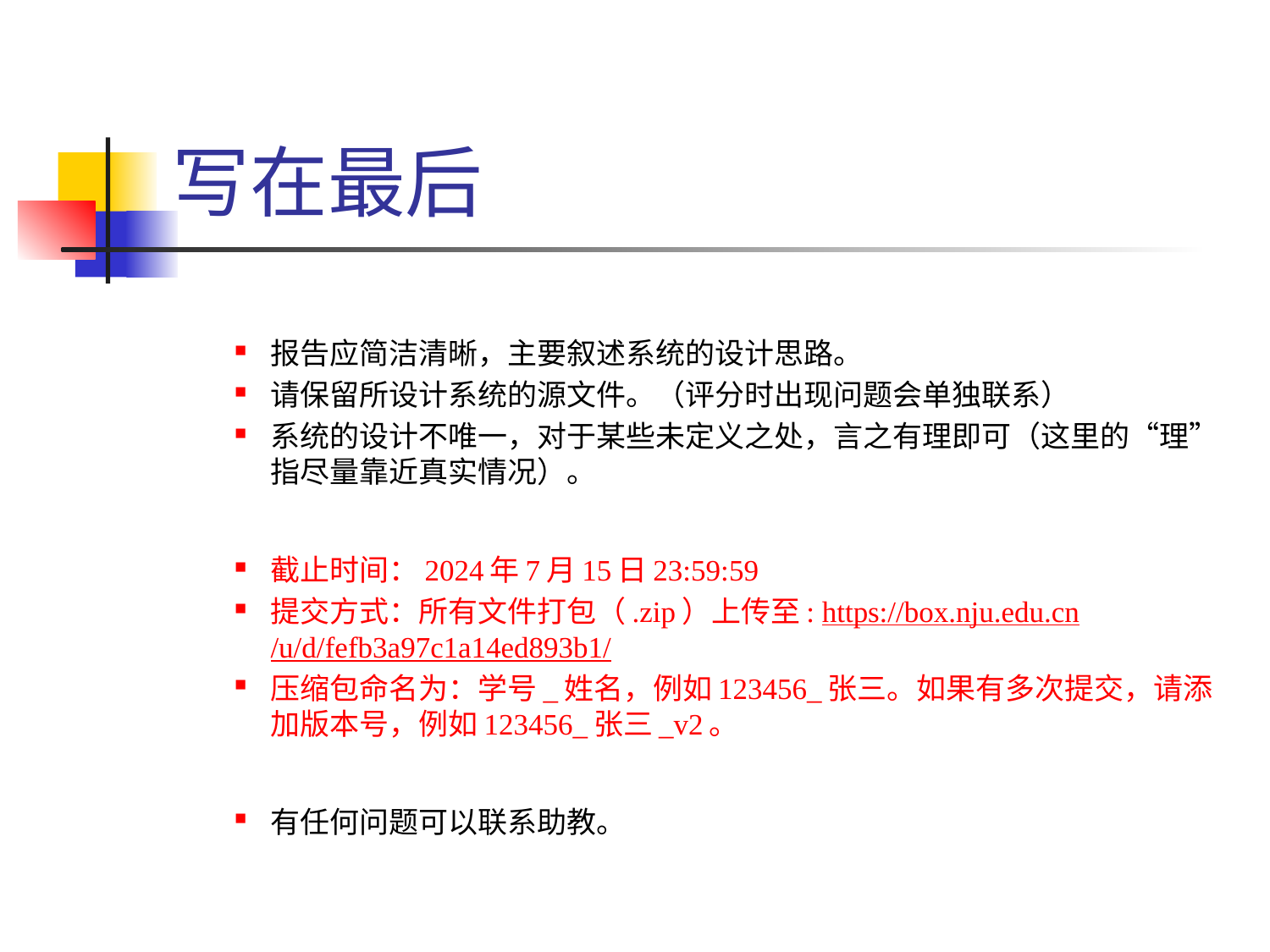

# 写在最后

报告应简洁清晰，主要叙述系统的设计思路。
请保留所设计系统的源文件。（评分时出现问题会单独联系）
系统的设计不唯一，对于某些未定义之处，言之有理即可（这里的“理”指尽量靠近真实情况）。

截止时间：2024年7月15日23:59:59
提交方式：所有文件打包（.zip）上传至: https://box.nju.edu.cn/u/d/fefb3a97c1a14ed893b1/
压缩包命名为：学号_姓名，例如123456_张三。如果有多次提交，请添加版本号，例如123456_张三_v2。

有任何问题可以联系助教。